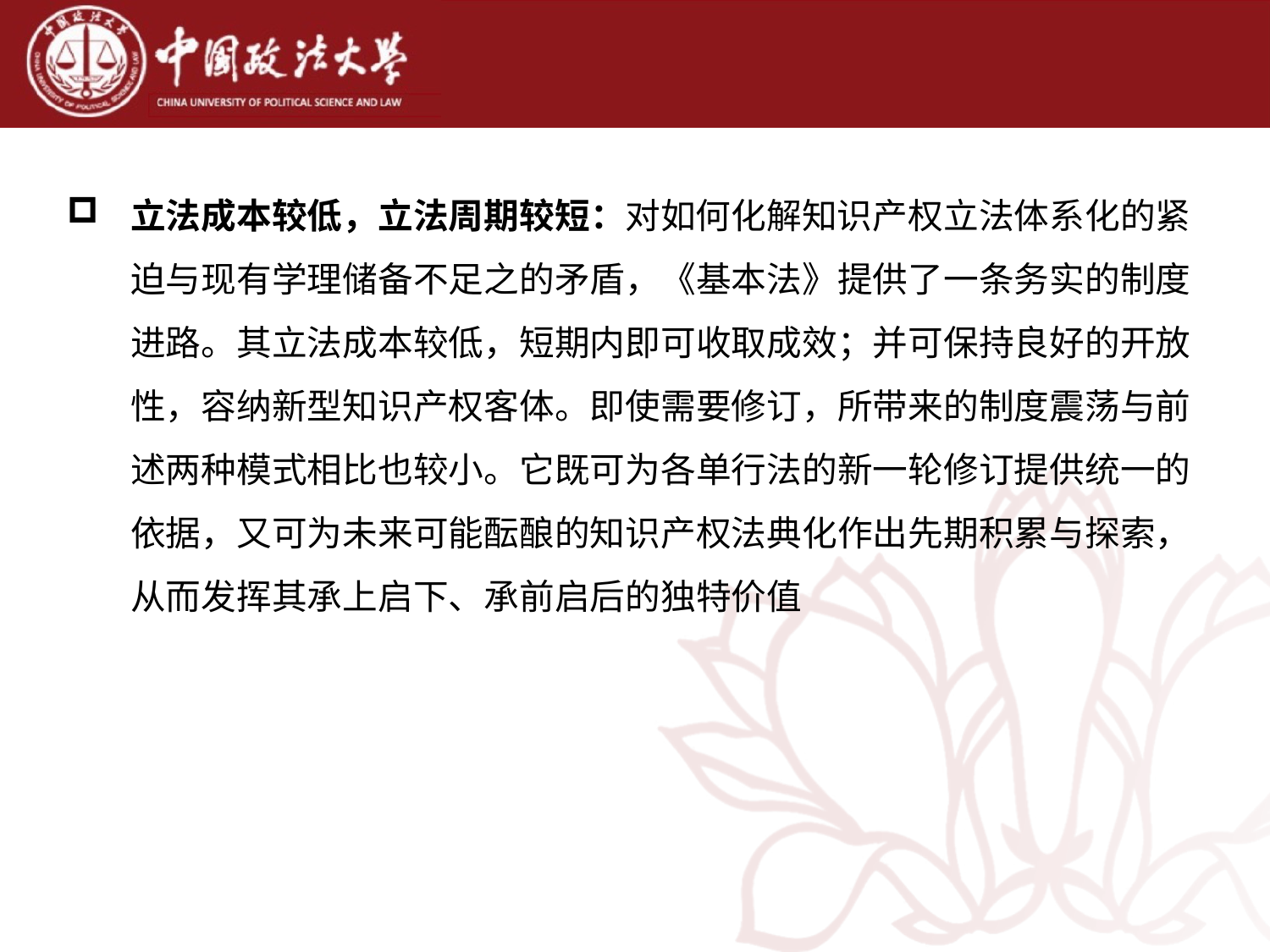

立法成本较低，立法周期较短：对如何化解知识产权立法体系化的紧迫与现有学理储备不足之的矛盾，《基本法》提供了一条务实的制度进路。其立法成本较低，短期内即可收取成效；并可保持良好的开放性，容纳新型知识产权客体。即使需要修订，所带来的制度震荡与前述两种模式相比也较小。它既可为各单行法的新一轮修订提供统一的依据，又可为未来可能酝酿的知识产权法典化作出先期积累与探索，从而发挥其承上启下、承前启后的独特价值